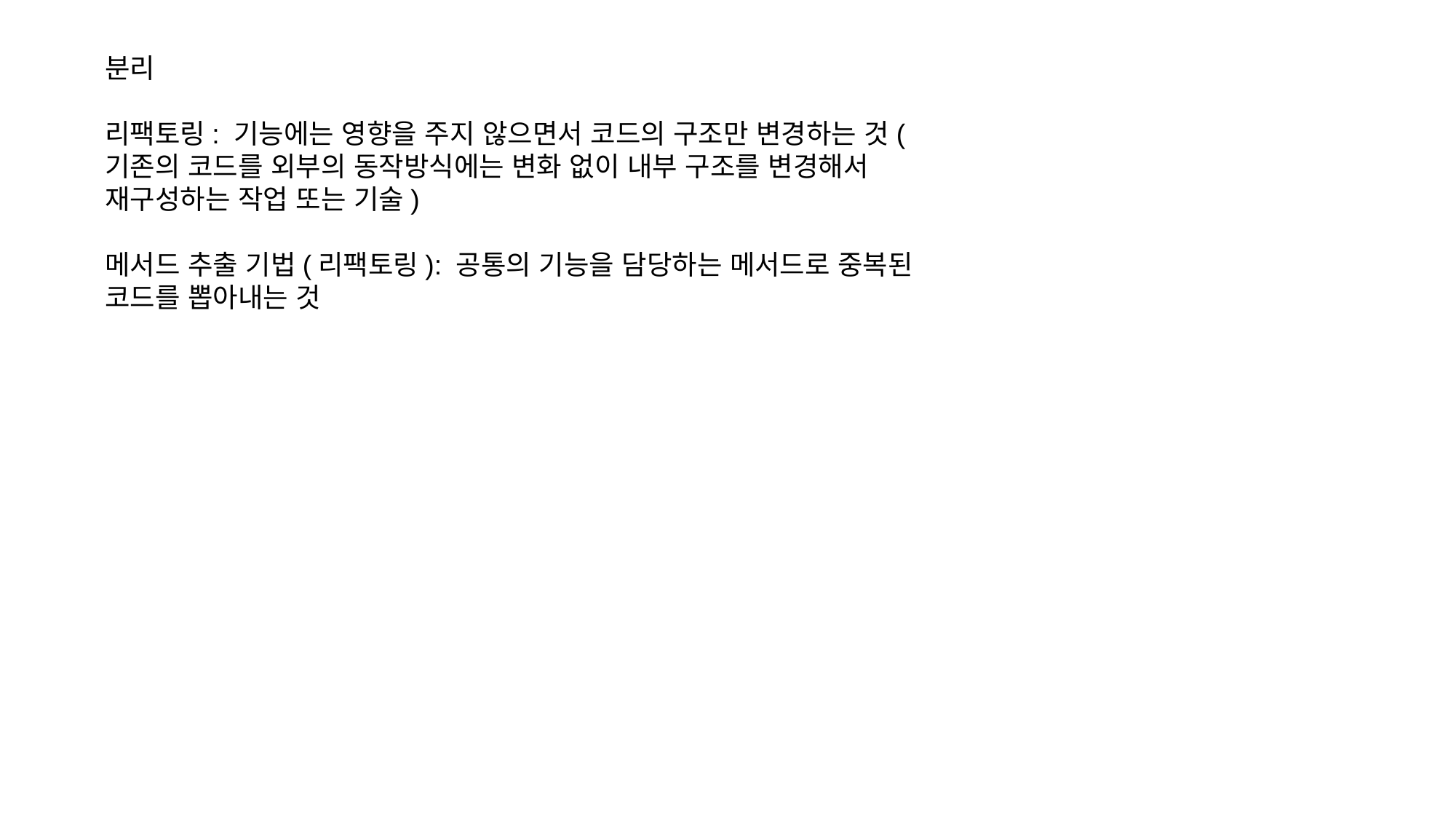

분리
리팩토링: 기능에는 영향을 주지 않으면서 코드의 구조만 변경하는 것(기존의 코드를 외부의 동작방식에는 변화 없이 내부 구조를 변경해서 재구성하는 작업 또는 기술)

메서드 추출 기법(리팩토링): 공통의 기능을 담당하는 메서드로 중복된 코드를 뽑아내는 것